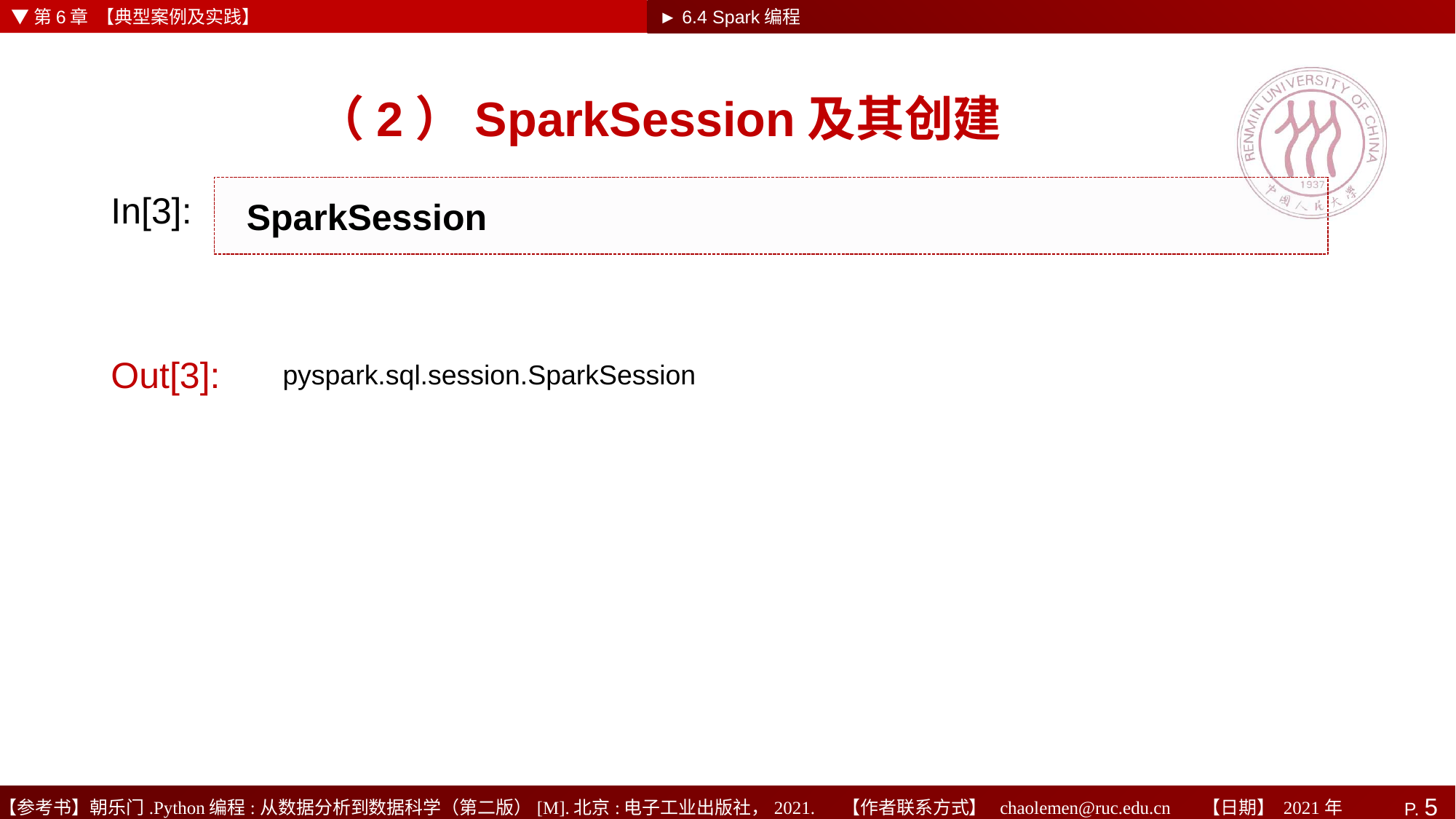

▼第6章  【典型案例及实践】
► 6.4 Spark编程
# （2）SparkSession及其创建
SparkSession
In[3]:
Out[3]:
pyspark.sql.session.SparkSession